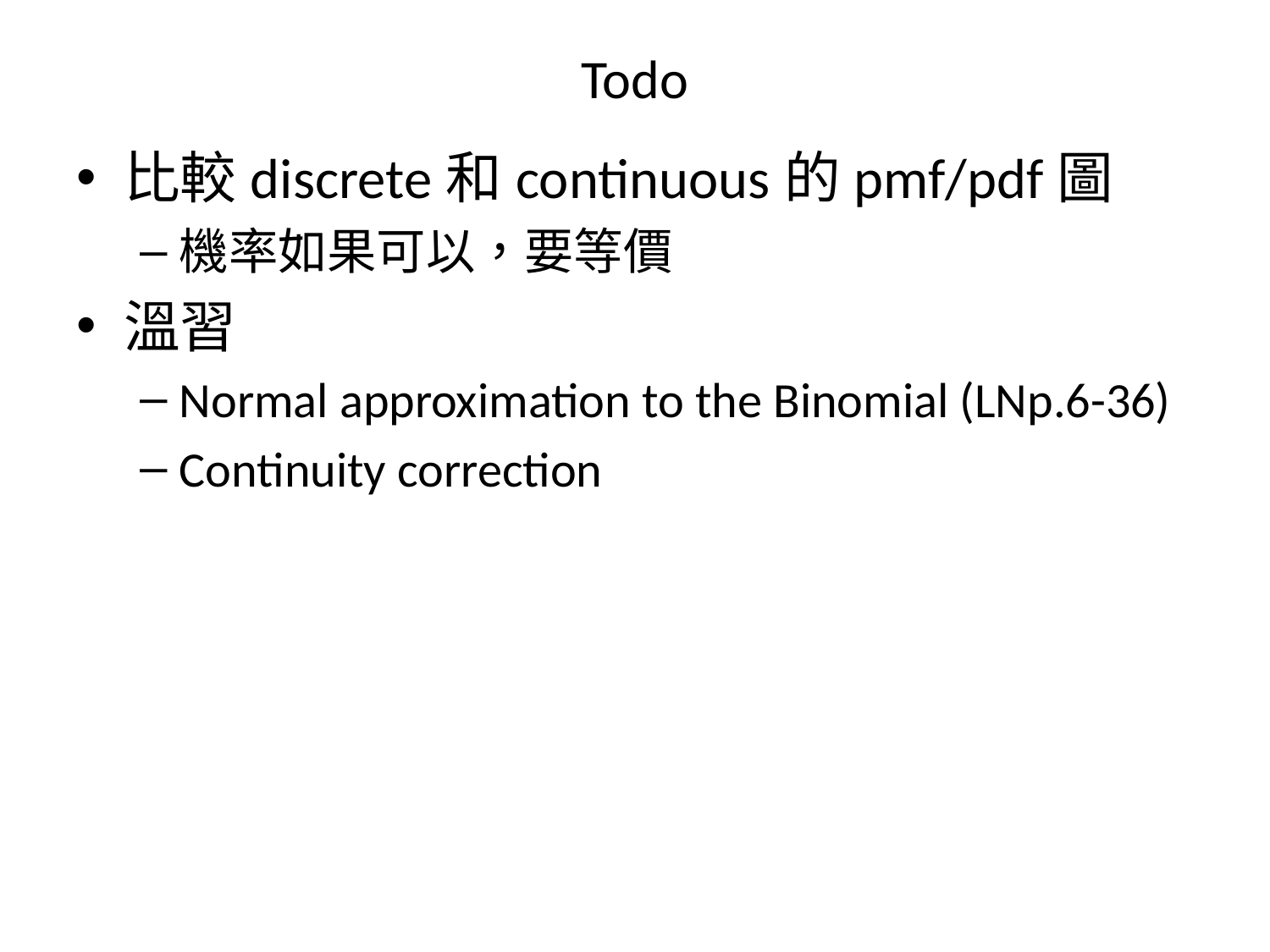

# Todo
比較discrete和continuous的pmf/pdf圖
機率如果可以，要等價
溫習
Normal approximation to the Binomial (LNp.6-36)
Continuity correction